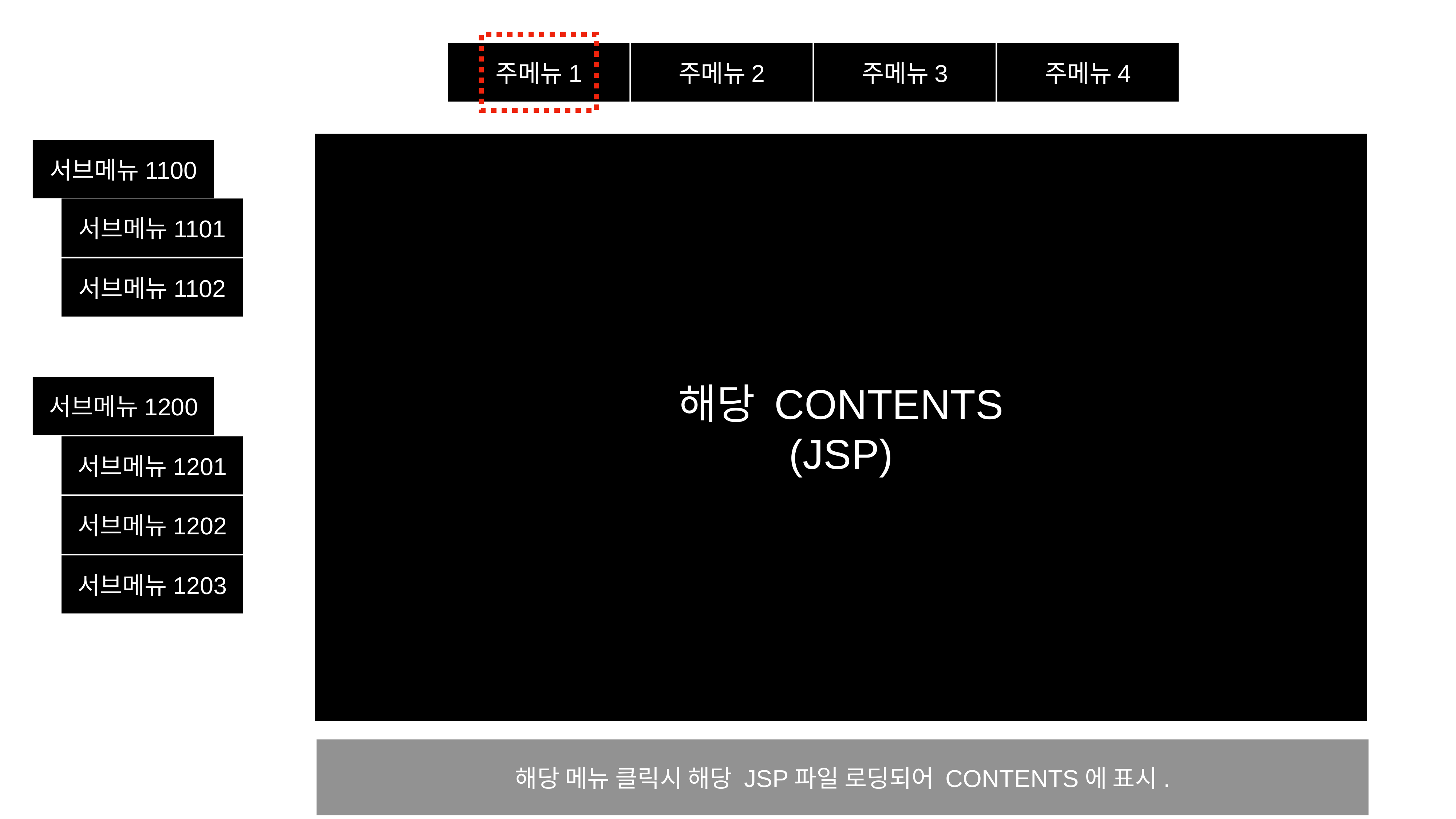

주메뉴1
주메뉴2
주메뉴3
주메뉴4
해당 CONTENTS
(JSP)
서브메뉴1100
서브메뉴1101
서브메뉴1102
서브메뉴1200
서브메뉴1201
서브메뉴1202
서브메뉴1203
해당 메뉴 클릭시 해당 JSP파일 로딩되어 CONTENTS에 표시.